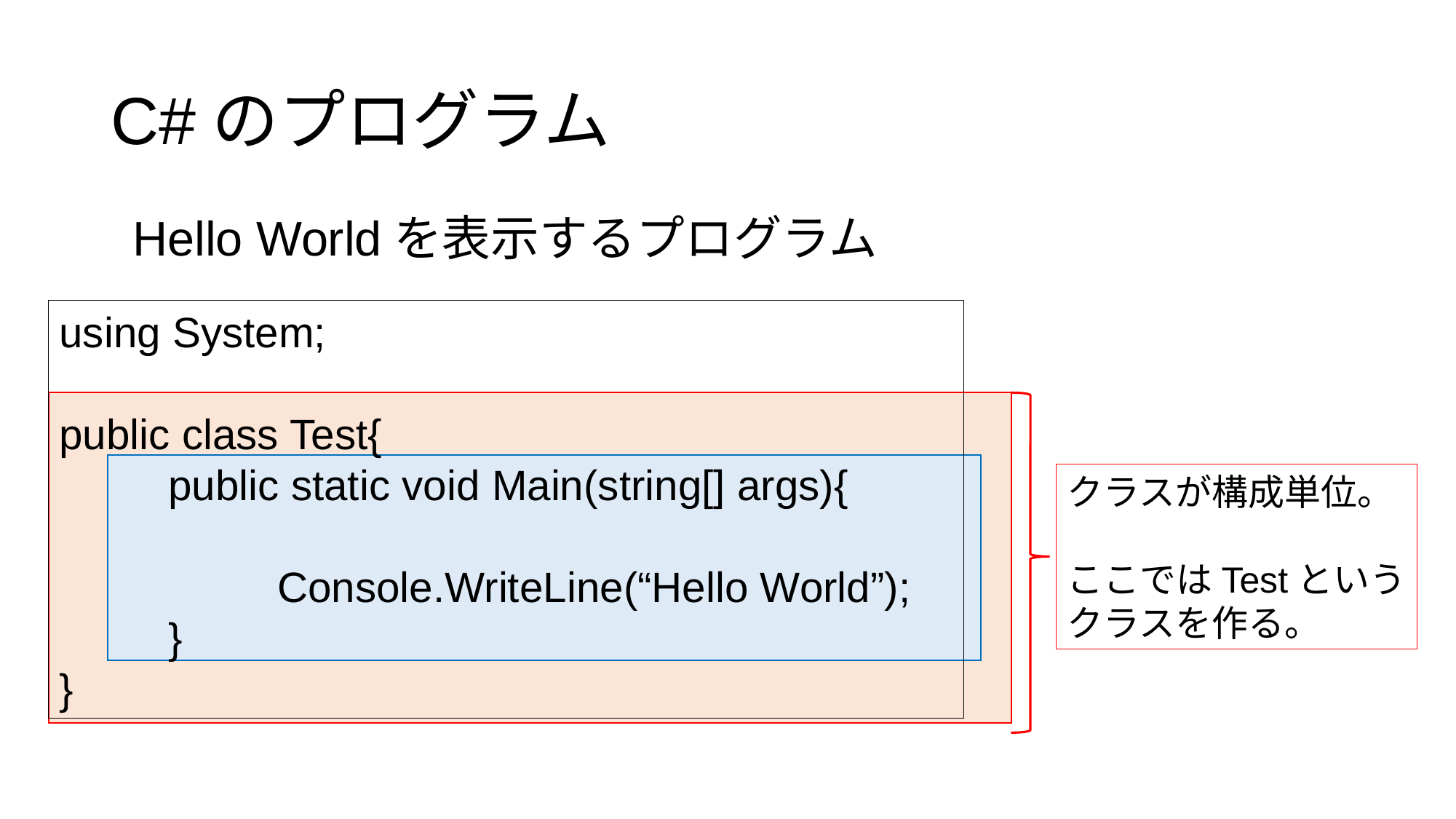

# C#のプログラム
Hello Worldを表示するプログラム
using System;

public class Test{
	public static void Main(string[] args){

		Console.WriteLine(“Hello World”);
	}
}

クラスが構成単位。

ここではTestという
クラスを作る。